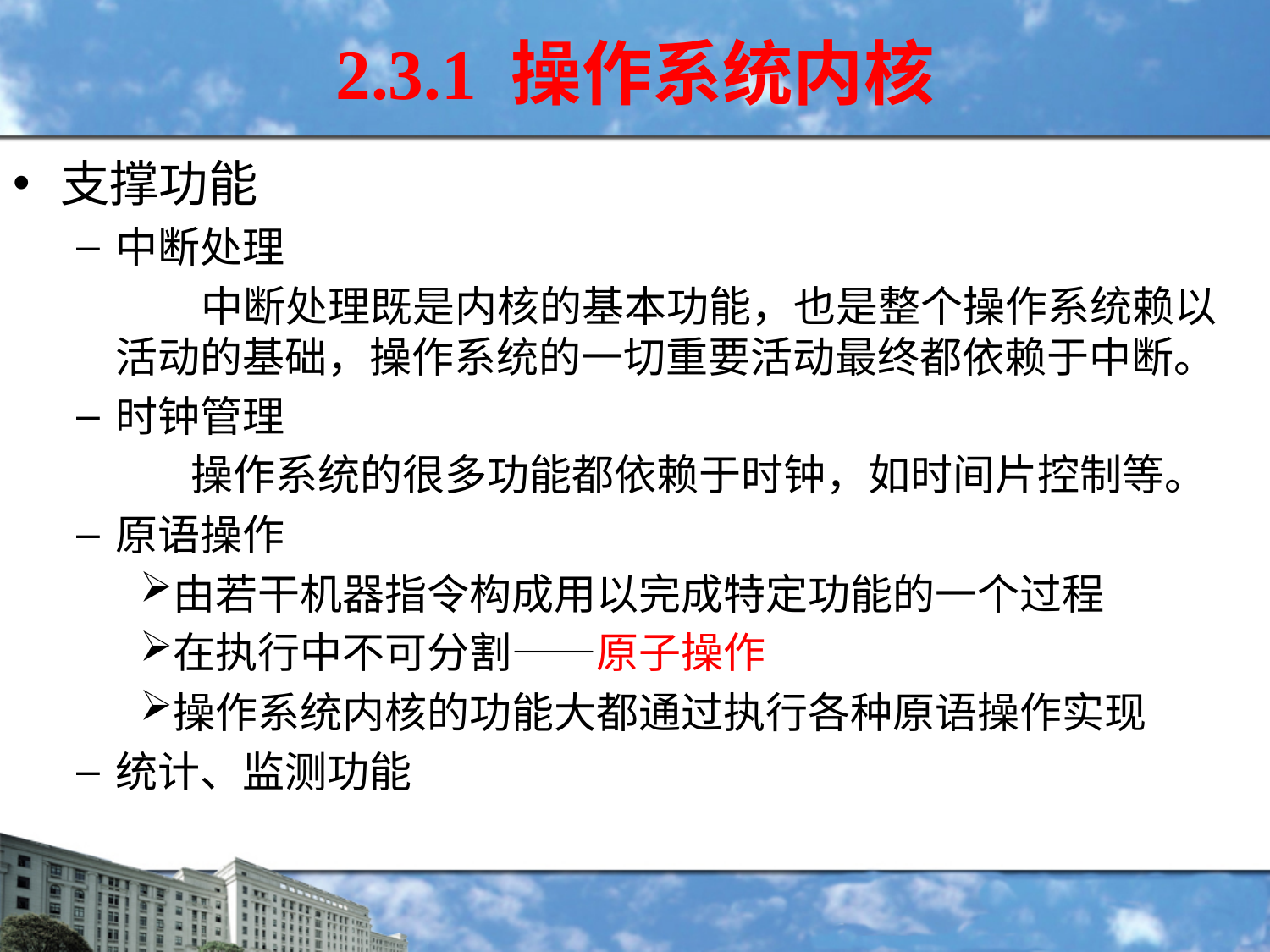

2.3.1 操作系统内核
支撑功能
中断处理
            中断处理既是内核的基本功能，也是整个操作系统赖以活动的基础，操作系统的一切重要活动最终都依赖于中断。
时钟管理
           操作系统的很多功能都依赖于时钟，如时间片控制等。
原语操作
由若干机器指令构成用以完成特定功能的一个过程
在执行中不可分割——原子操作
操作系统内核的功能大都通过执行各种原语操作实现
统计、监测功能